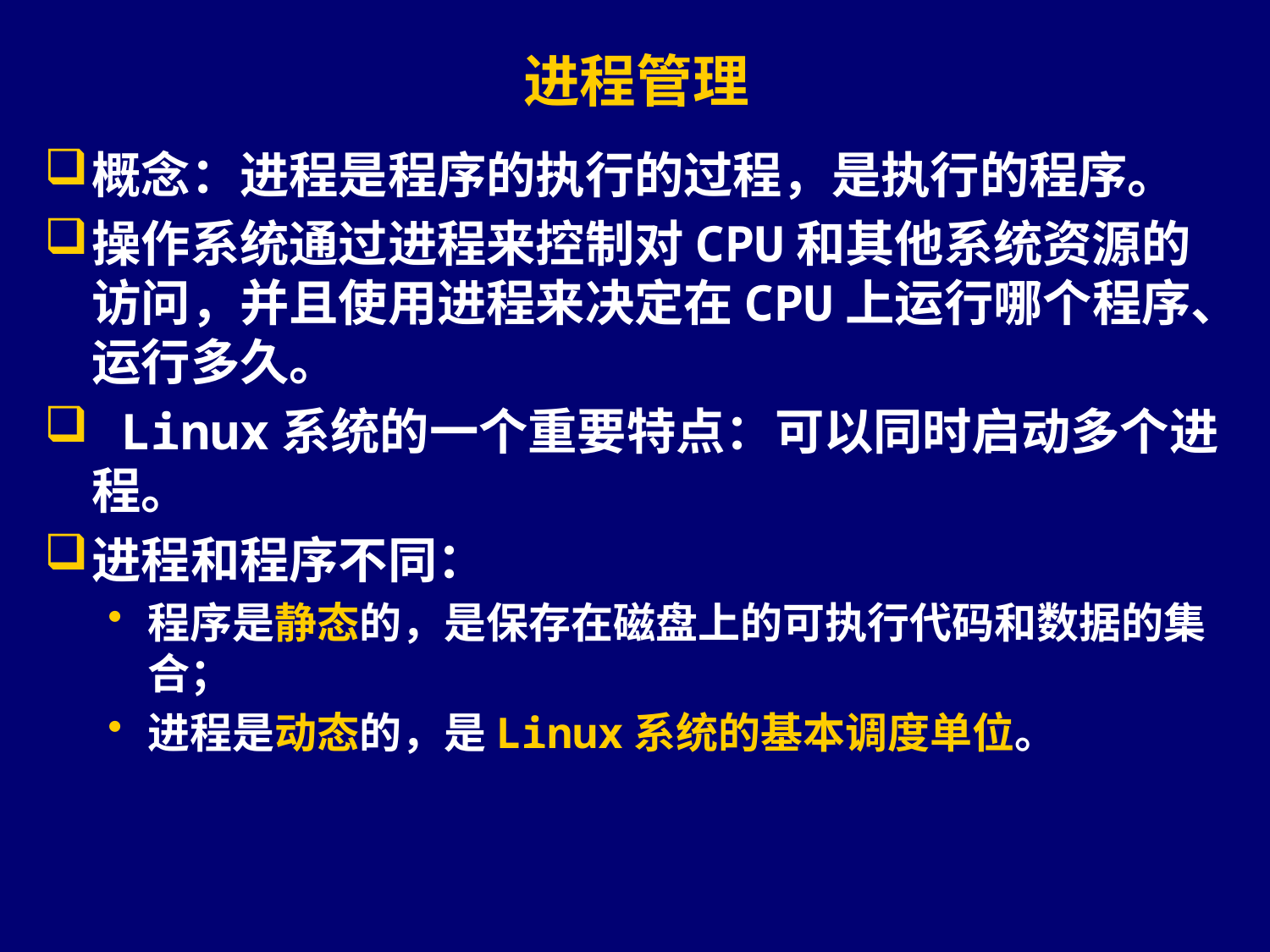

# 进程管理
概念：进程是程序的执行的过程，是执行的程序。
操作系统通过进程来控制对CPU和其他系统资源的访问，并且使用进程来决定在CPU上运行哪个程序、运行多久。
 Linux系统的一个重要特点：可以同时启动多个进程。
进程和程序不同：
程序是静态的，是保存在磁盘上的可执行代码和数据的集合；
进程是动态的，是Linux系统的基本调度单位。
21